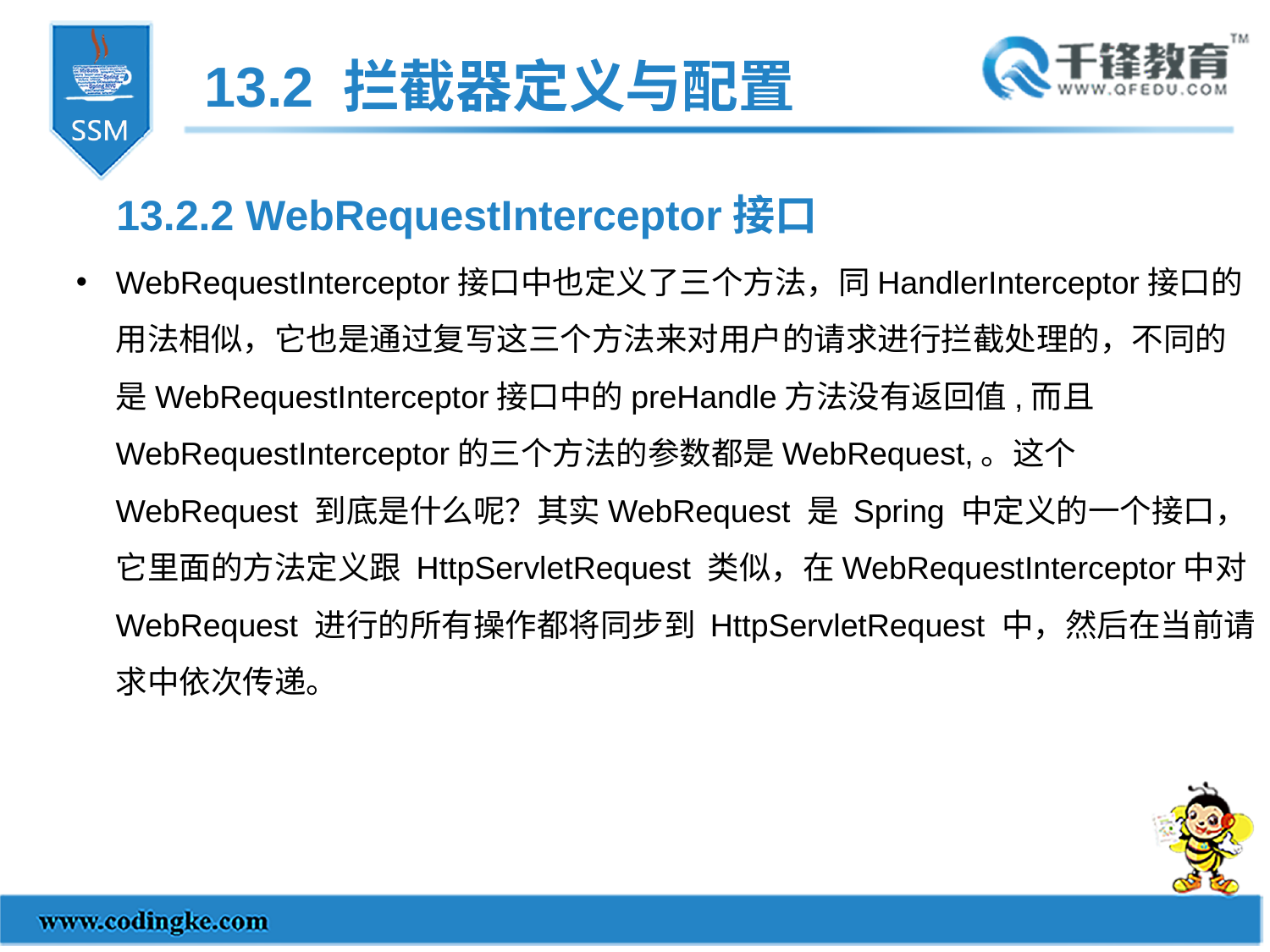

13.2 拦截器定义与配置
13.2.2 WebRequestInterceptor接口
WebRequestInterceptor接口中也定义了三个方法，同HandlerInterceptor接口的用法相似，它也是通过复写这三个方法来对用户的请求进行拦截处理的，不同的是WebRequestInterceptor接口中的preHandle方法没有返回值,而且WebRequestInterceptor的三个方法的参数都是WebRequest,。这个WebRequest 到底是什么呢？其实WebRequest 是 Spring 中定义的一个接口，它里面的方法定义跟 HttpServletRequest 类似，在WebRequestInterceptor中对 WebRequest 进行的所有操作都将同步到 HttpServletRequest 中，然后在当前请求中依次传递。